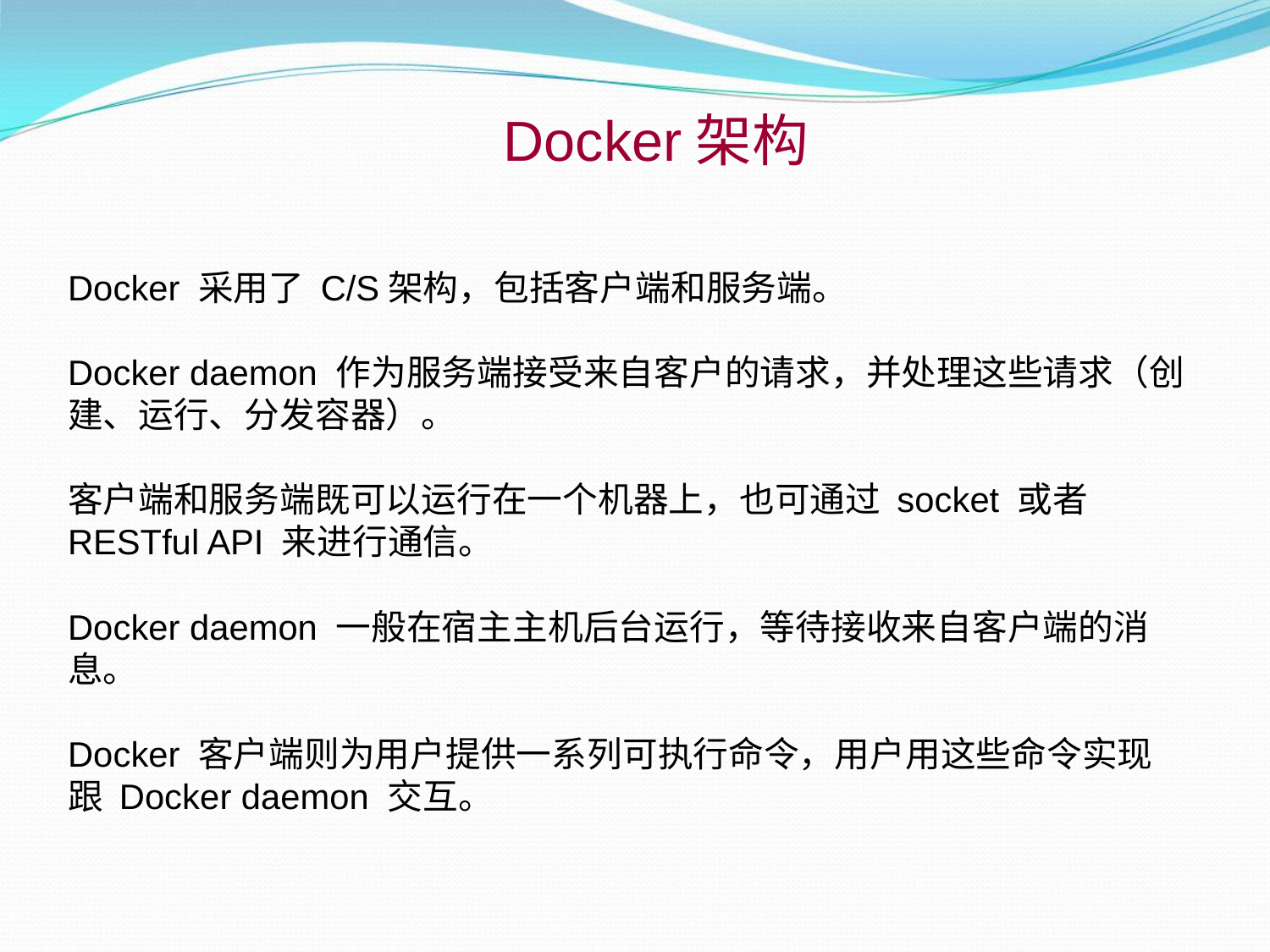

Docker架构
# Docker 采用了 C/S架构，包括客户端和服务端。 Docker daemon 作为服务端接受来自客户的请求，并处理这些请求（创建、运行、分发容器）。 客户端和服务端既可以运行在一个机器上，也可通过 socket 或者 RESTful API 来进行通信。 Docker daemon 一般在宿主主机后台运行，等待接收来自客户端的消息。 Docker 客户端则为用户提供一系列可执行命令，用户用这些命令实现跟 Docker daemon 交互。